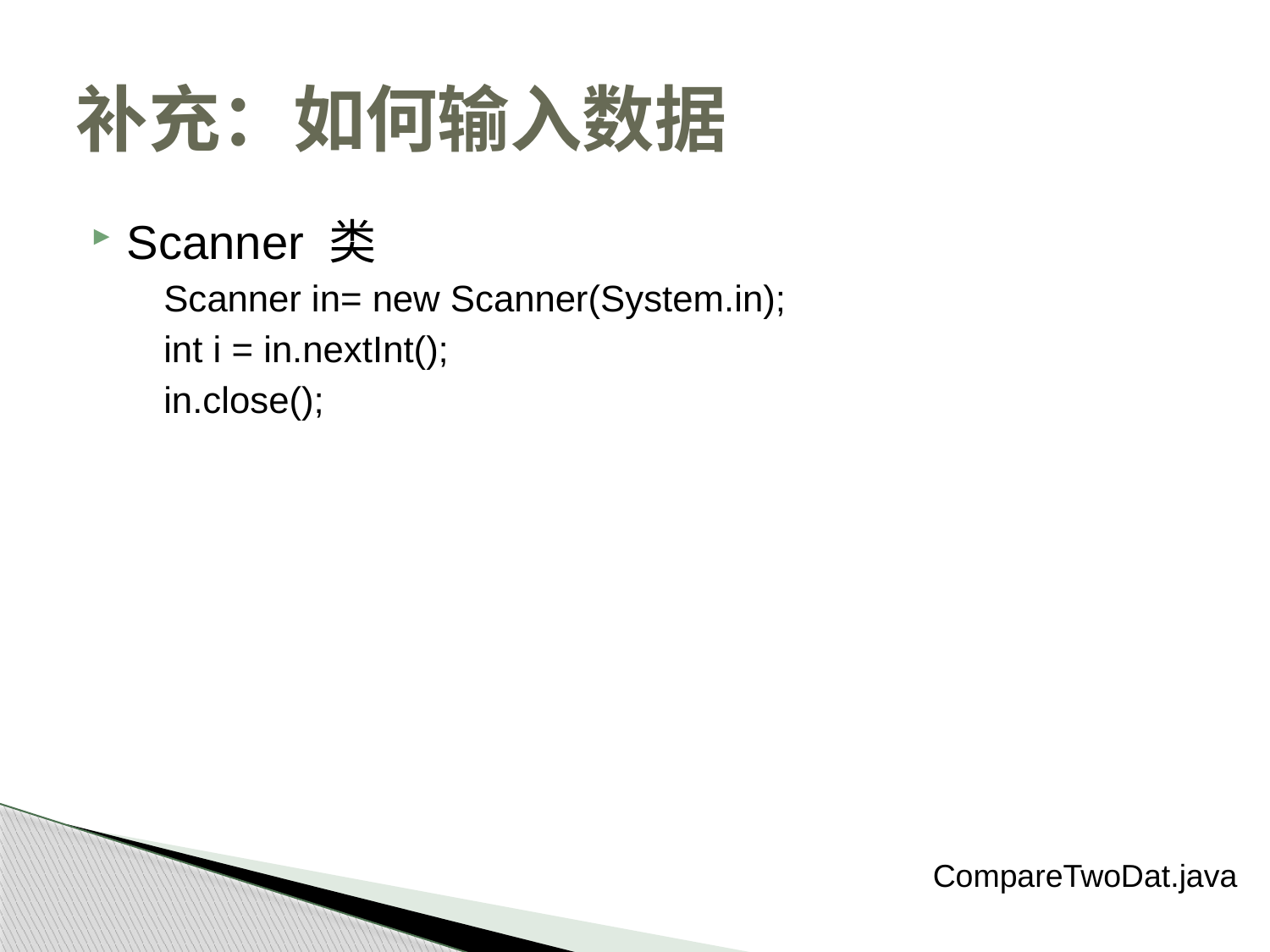

# 补充：如何输入数据
Scanner 类
Scanner in= new Scanner(System.in);
int i = in.nextInt();
in.close();
CompareTwoDat.java